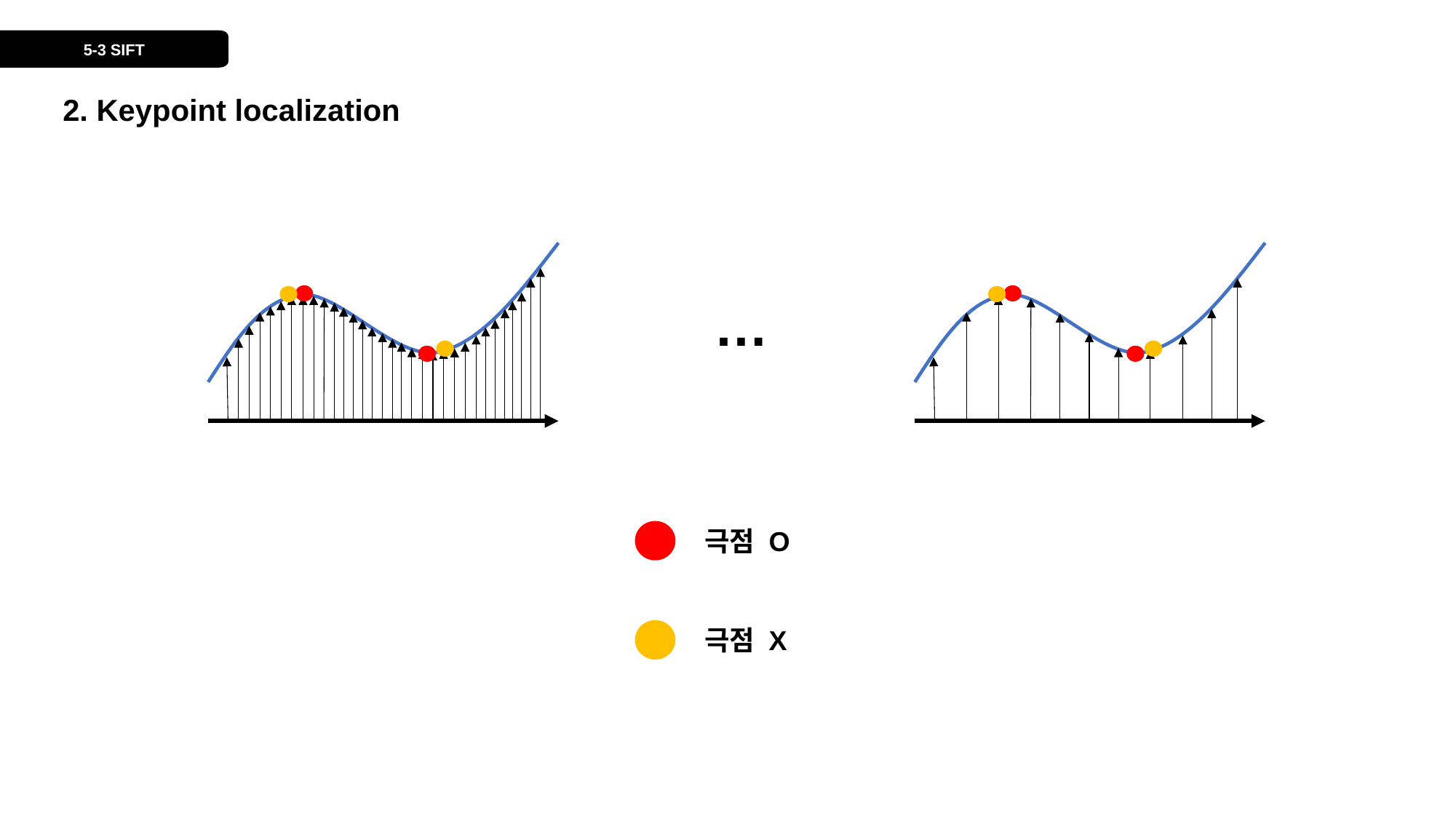

5-3 SIFT
2. Keypoint localization

…

극점 O

극점 X